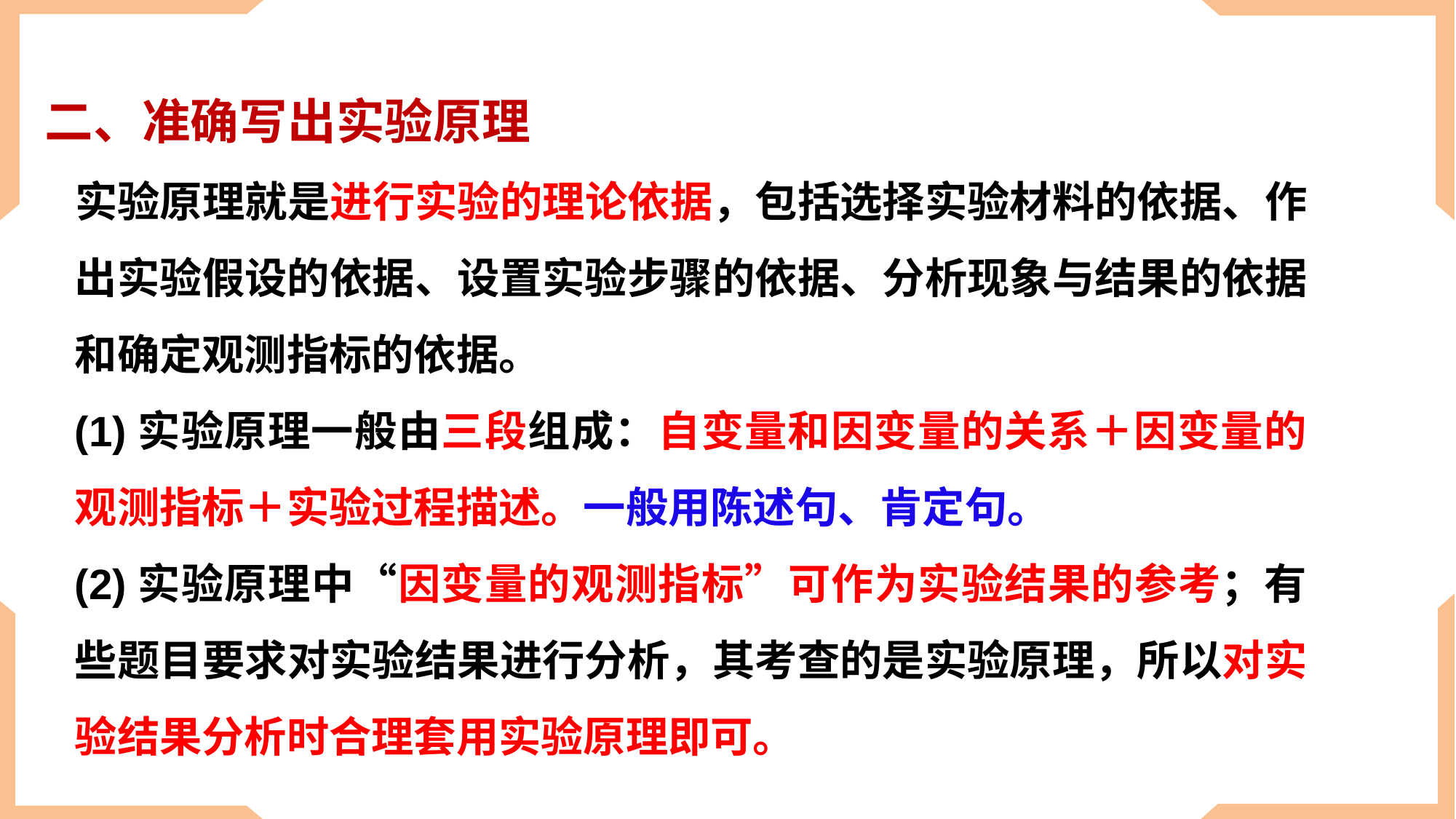

二、准确写出实验原理
	实验原理就是进行实验的理论依据，包括选择实验材料的依据、作出实验假设的依据、设置实验步骤的依据、分析现象与结果的依据和确定观测指标的依据。
	(1)实验原理一般由三段组成：自变量和因变量的关系＋因变量的观测指标＋实验过程描述。一般用陈述句、肯定句。
	(2)实验原理中“因变量的观测指标”可作为实验结果的参考；有些题目要求对实验结果进行分析，其考查的是实验原理，所以对实验结果分析时合理套用实验原理即可。